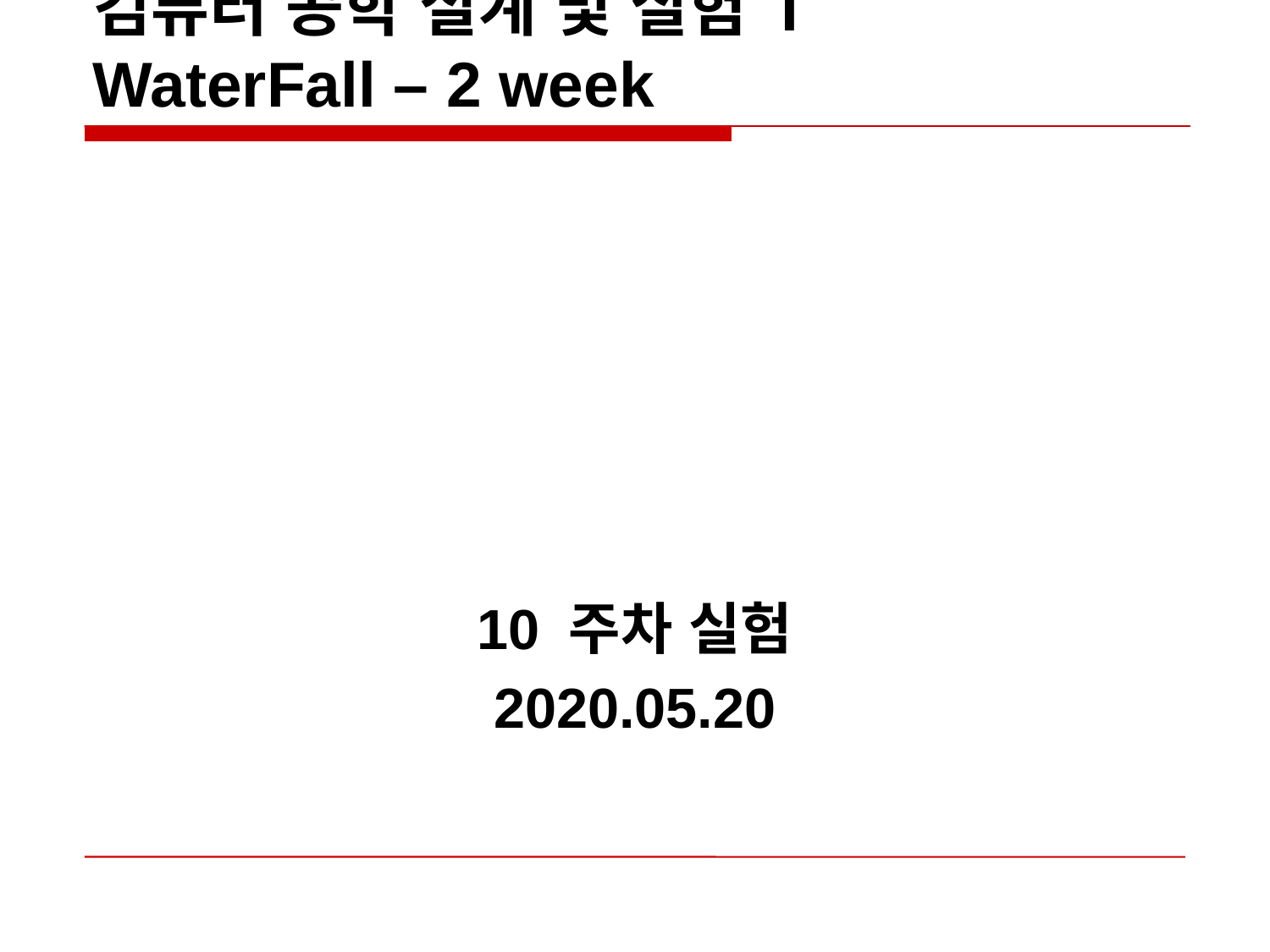

# 컴퓨터 공학 설계 및 실험 I WaterFall – 2 week
10 주차 실험
2020.05.20